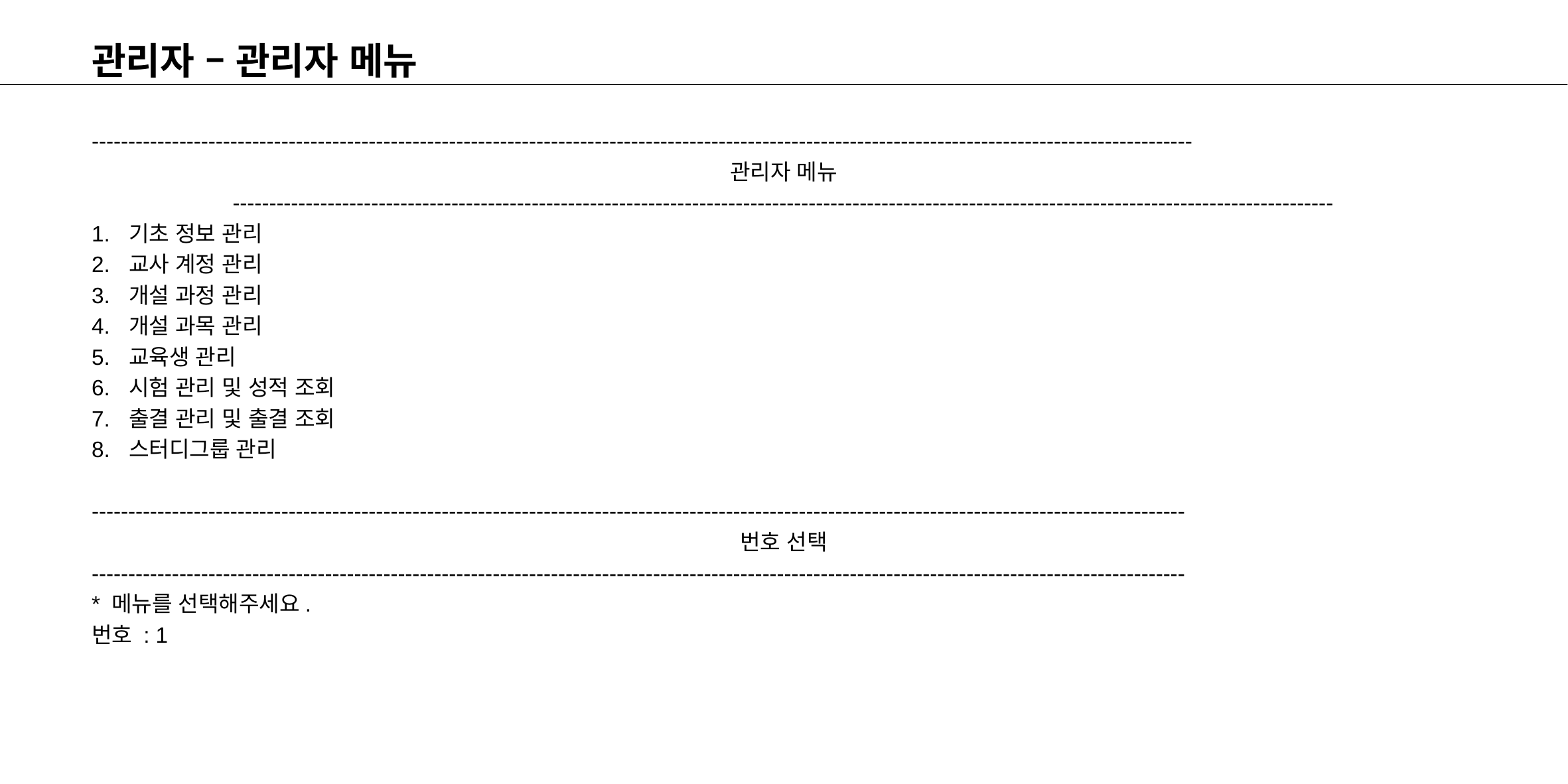

# 관리자 – 관리자 메뉴
-------------------------------------------------------------------------------------------------------------------------------------------------------
관리자 메뉴
-------------------------------------------------------------------------------------------------------------------------------------------------------
기초 정보 관리
교사 계정 관리
개설 과정 관리
개설 과목 관리
교육생 관리
시험 관리 및 성적 조회
출결 관리 및 출결 조회
스터디그룹 관리

------------------------------------------------------------------------------------------------------------------------------------------------------
번호 선택
------------------------------------------------------------------------------------------------------------------------------------------------------
* 메뉴를 선택해주세요.
번호 : 1